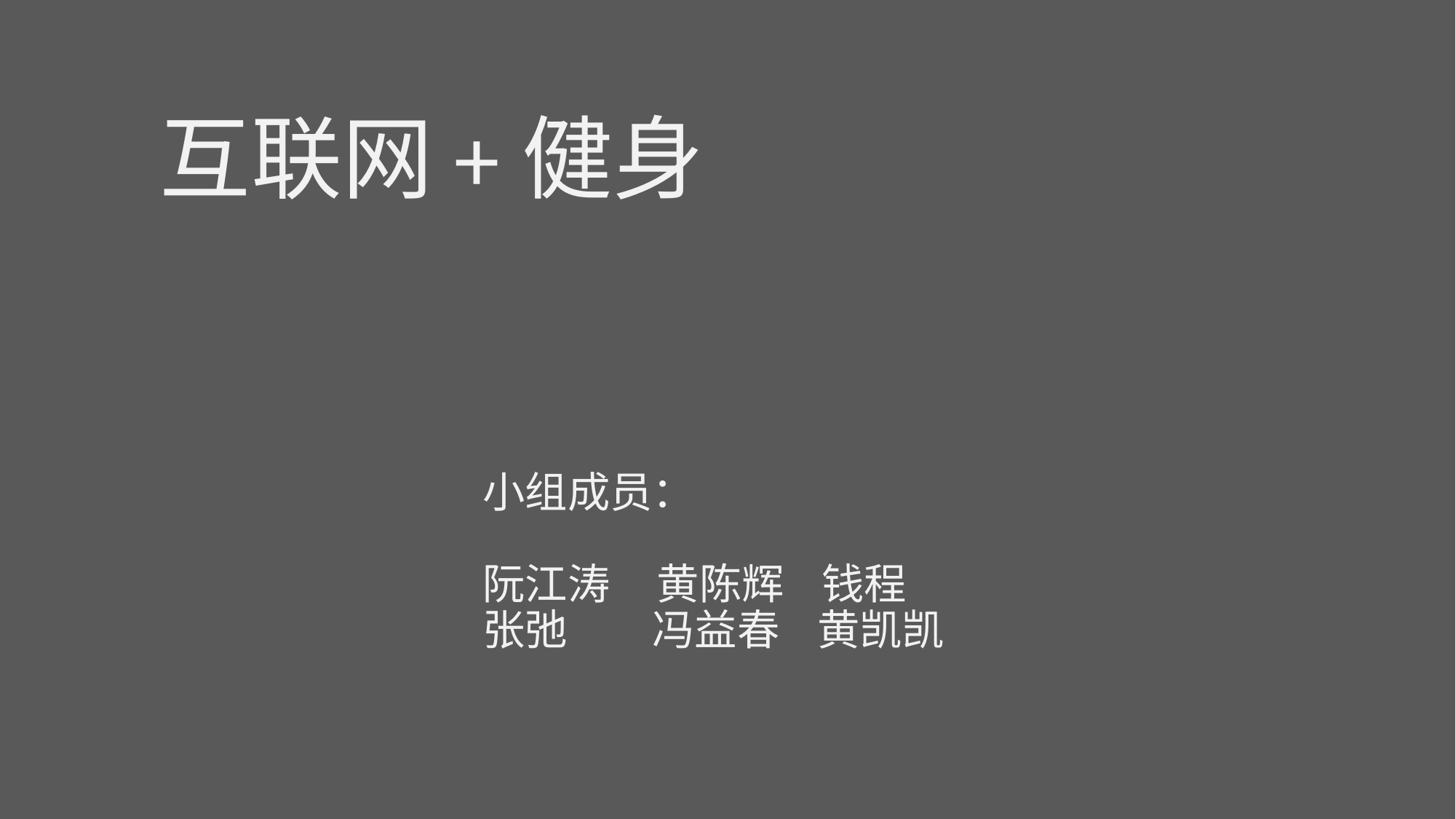

互联网+健身
# 小组成员： 阮江涛     黄陈辉    钱程 张弛         冯益春    黄凯凯